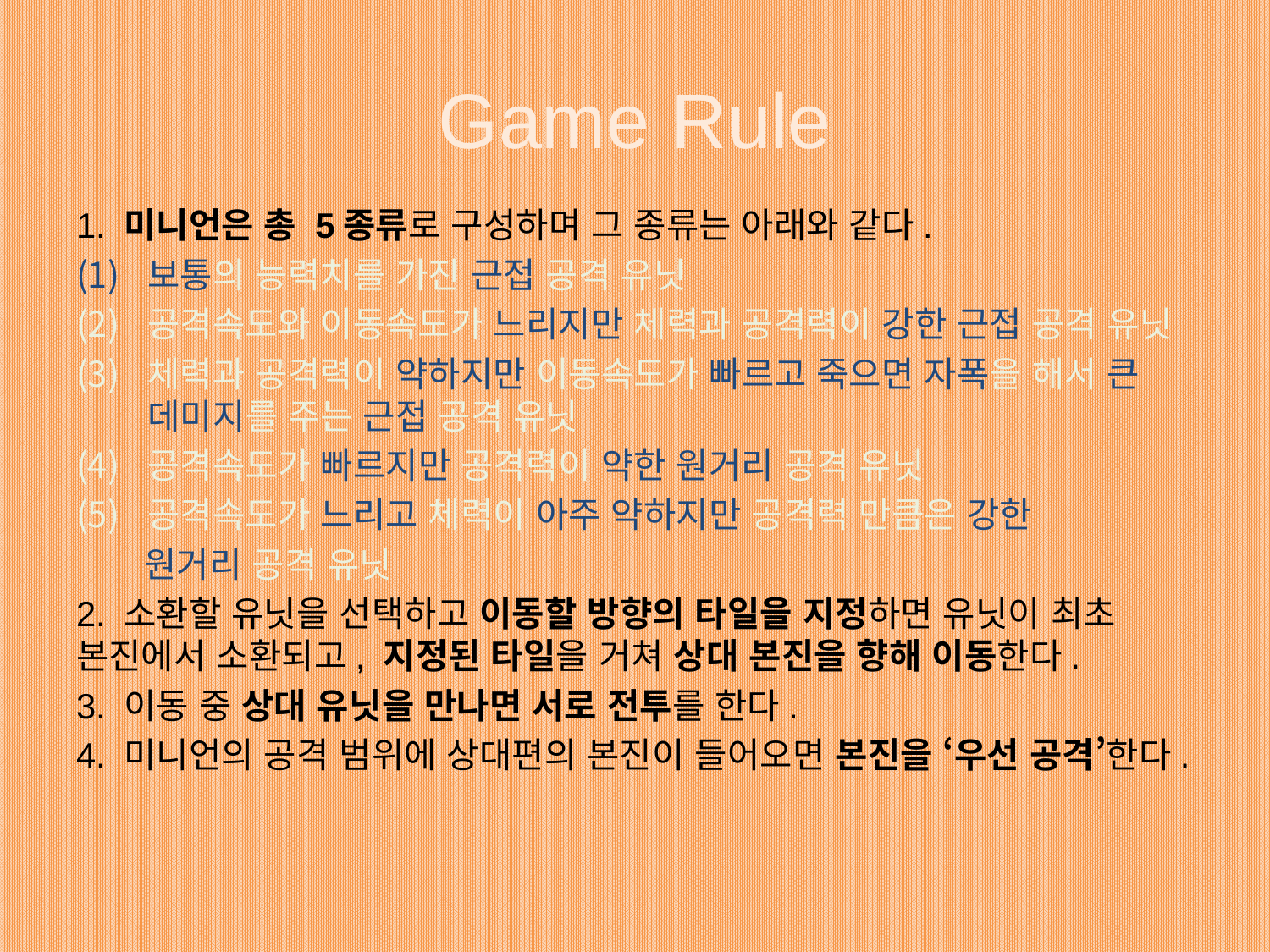

# Game Rule
1. 미니언은 총 5종류로 구성하며 그 종류는 아래와 같다.
보통의 능력치를 가진 근접 공격 유닛
공격속도와 이동속도가 느리지만 체력과 공격력이 강한 근접 공격 유닛
체력과 공격력이 약하지만 이동속도가 빠르고 죽으면 자폭을 해서 큰 데미지를 주는 근접 공격 유닛
공격속도가 빠르지만 공격력이 약한 원거리 공격 유닛
공격속도가 느리고 체력이 아주 약하지만 공격력 만큼은 강한
      원거리 공격 유닛
2. 소환할 유닛을 선택하고 이동할 방향의 타일을 지정하면 유닛이 최초 본진에서 소환되고, 지정된 타일을 거쳐 상대 본진을 향해 이동한다.
3. 이동 중 상대 유닛을 만나면 서로 전투를 한다.
4. 미니언의 공격 범위에 상대편의 본진이 들어오면 본진을 ‘우선 공격’한다.